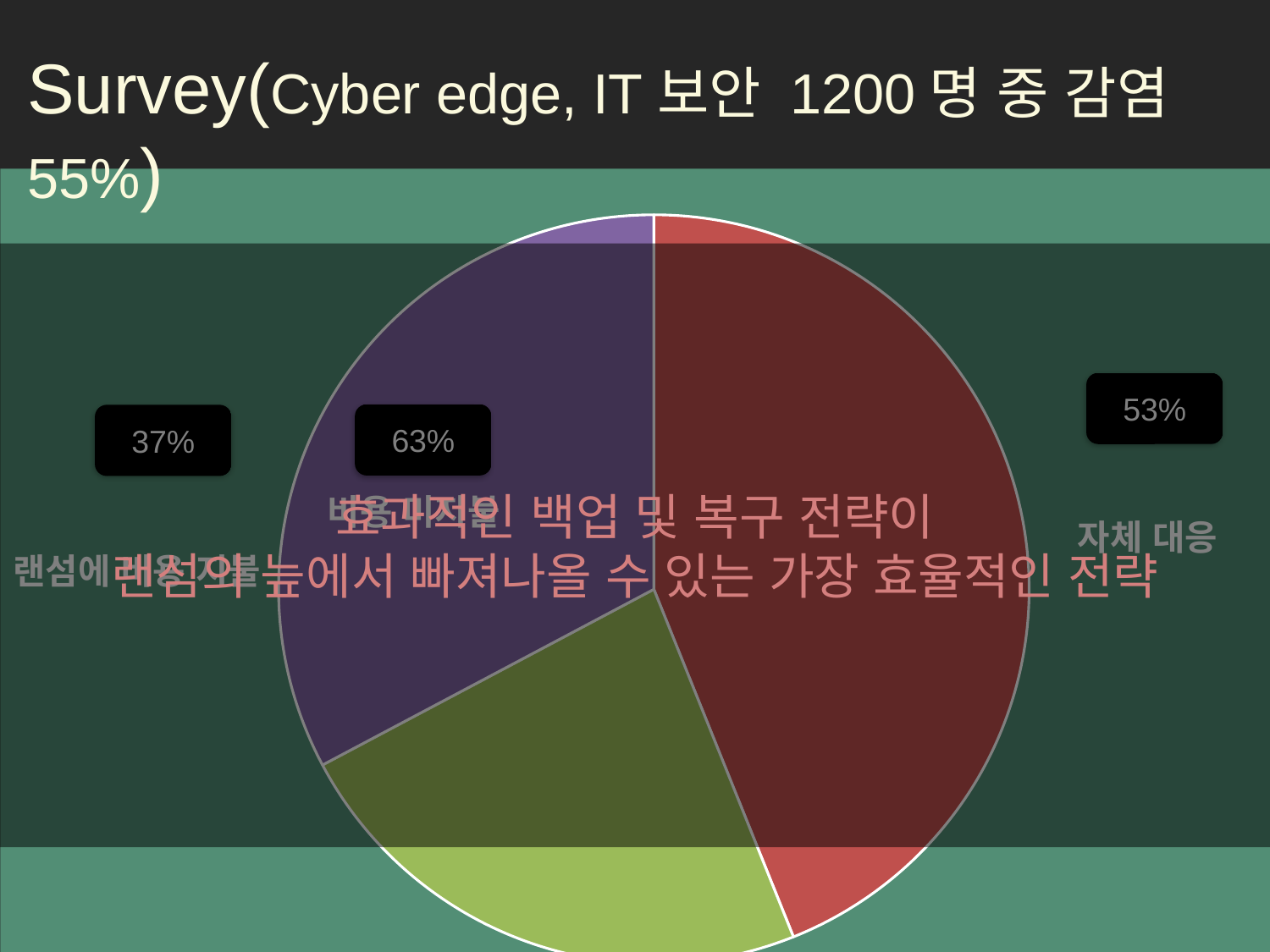

Survey(Cyber edge, IT보안 1200명 중 감염 55%)

[unsupported chart]

효과적인 백업 및 복구 전략이
랜섬의 늪에서 빠져나올 수 있는 가장 효율적인 전략
53%
63%
37%
비용 미지불
자체 대응
랜섬에 비용 지불